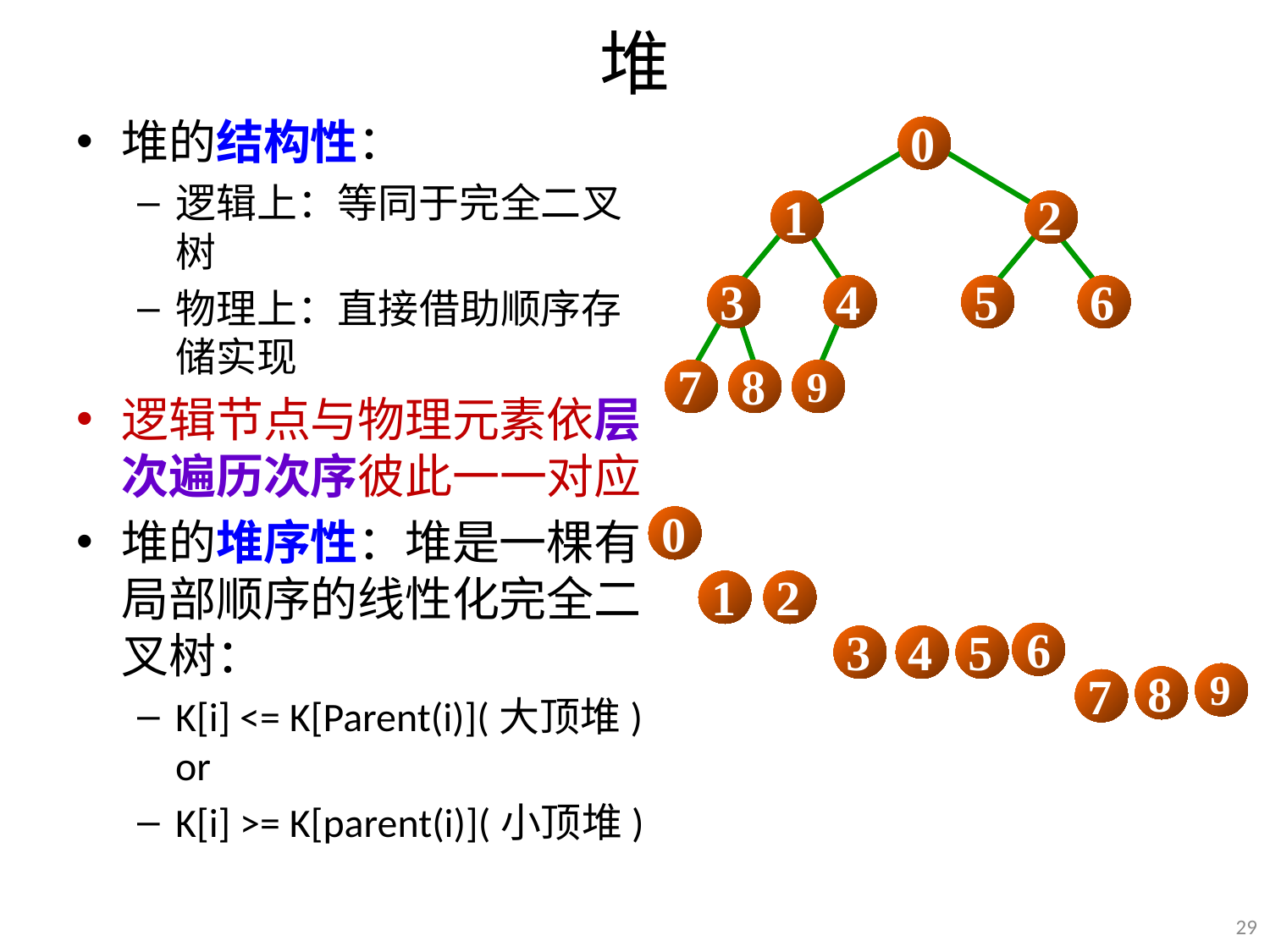

# 堆
堆的结构性：
逻辑上：等同于完全二叉树
物理上：直接借助顺序存储实现
逻辑节点与物理元素依层次遍历次序彼此一一对应
堆的堆序性：堆是一棵有局部顺序的线性化完全二叉树：
K[i] <= K[Parent(i)](大顶堆)  or
K[i] >= K[parent(i)](小顶堆)

0

1
2

3
4
5
6

7
8
9

0

1
2

6
3
4
5

8
9
7

29